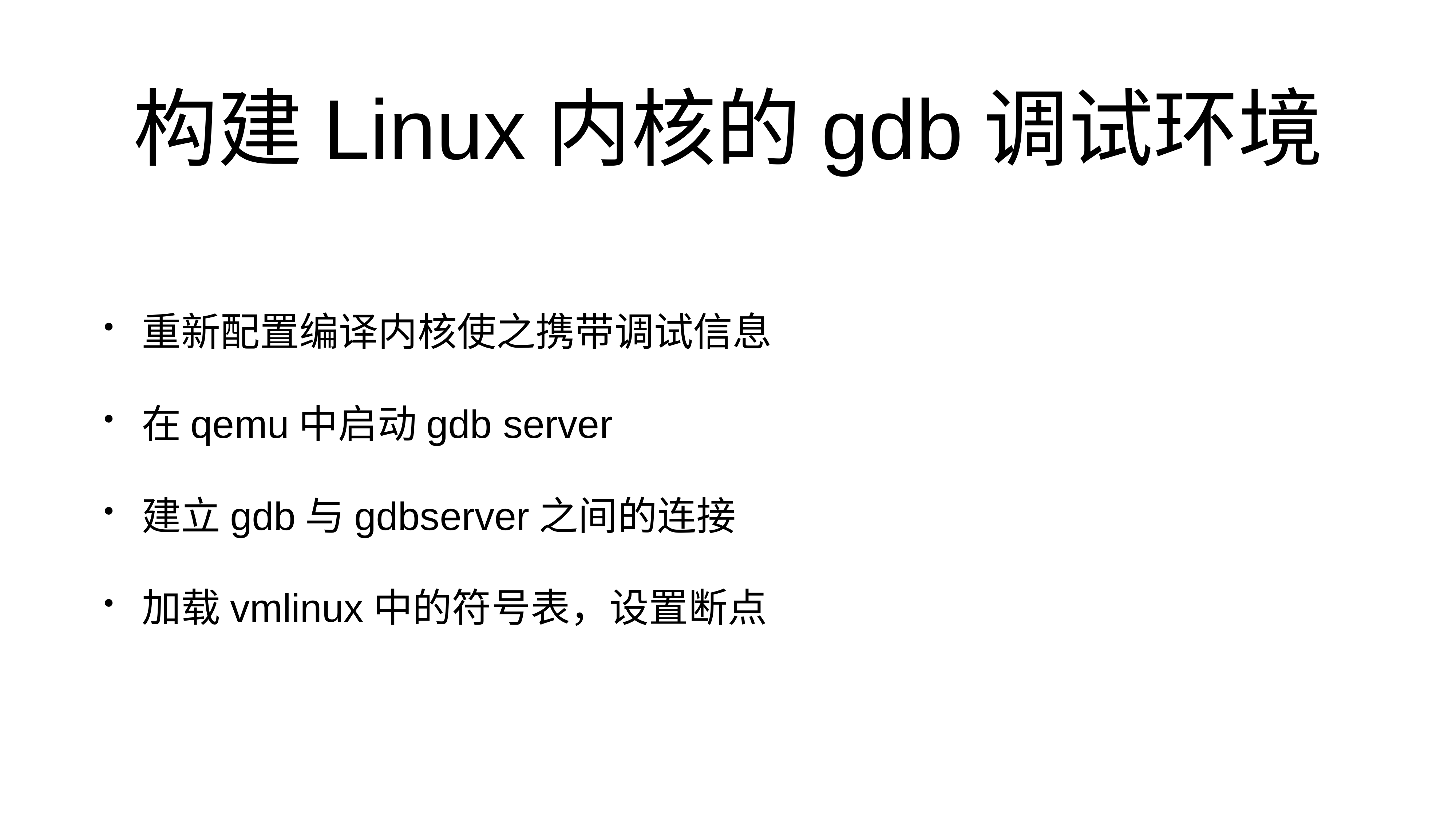

# 构建Linux内核的gdb调试环境
重新配置编译内核使之携带调试信息
在qemu中启动gdb server
建立gdb与gdbserver之间的连接
加载vmlinux中的符号表，设置断点